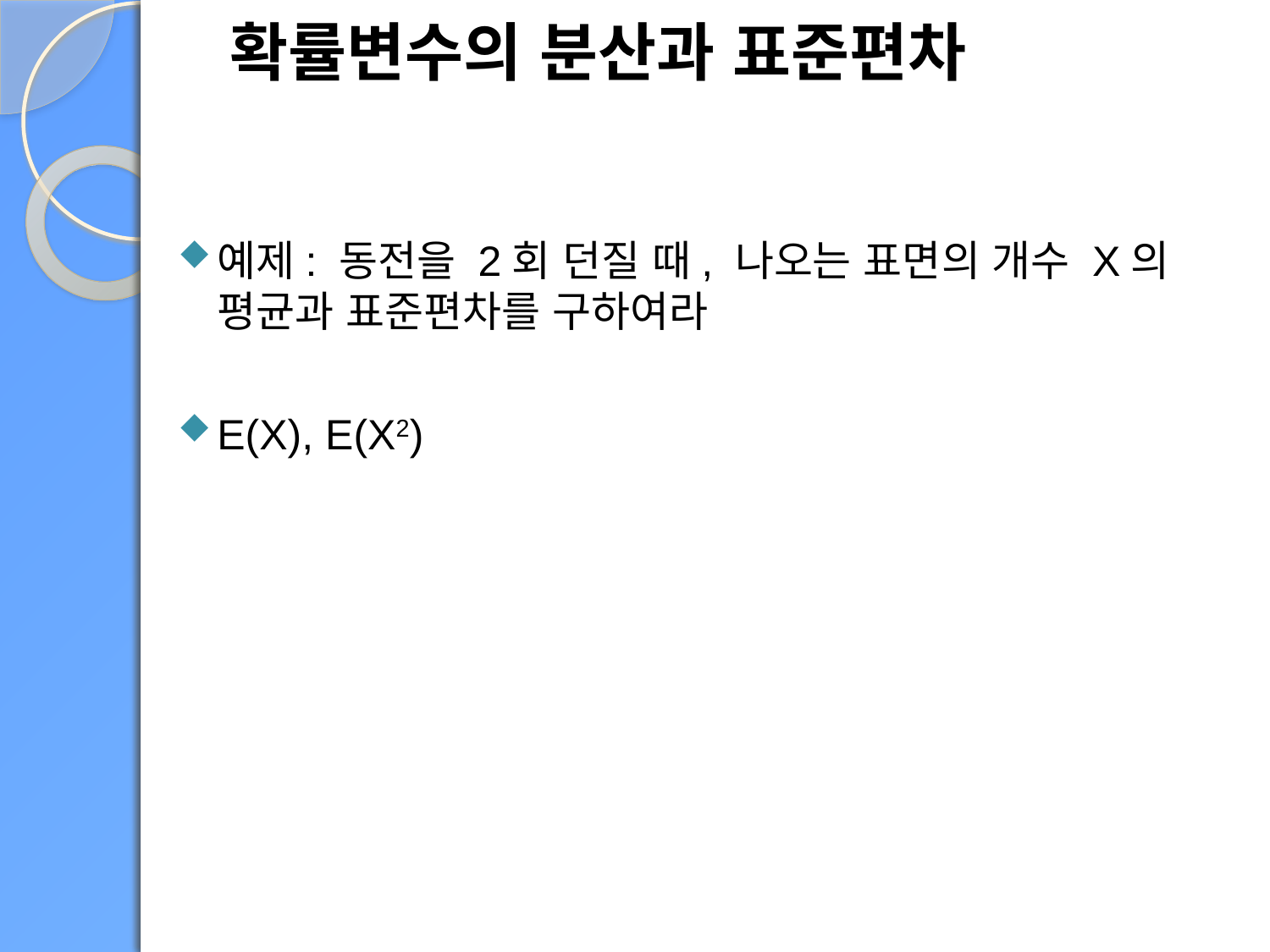

확률변수의 분산과 표준편차

예제: 동전을 2회 던질 때, 나오는 표면의 개수 X의 평균과 표준편차를 구하여라

E(X), E(X2)